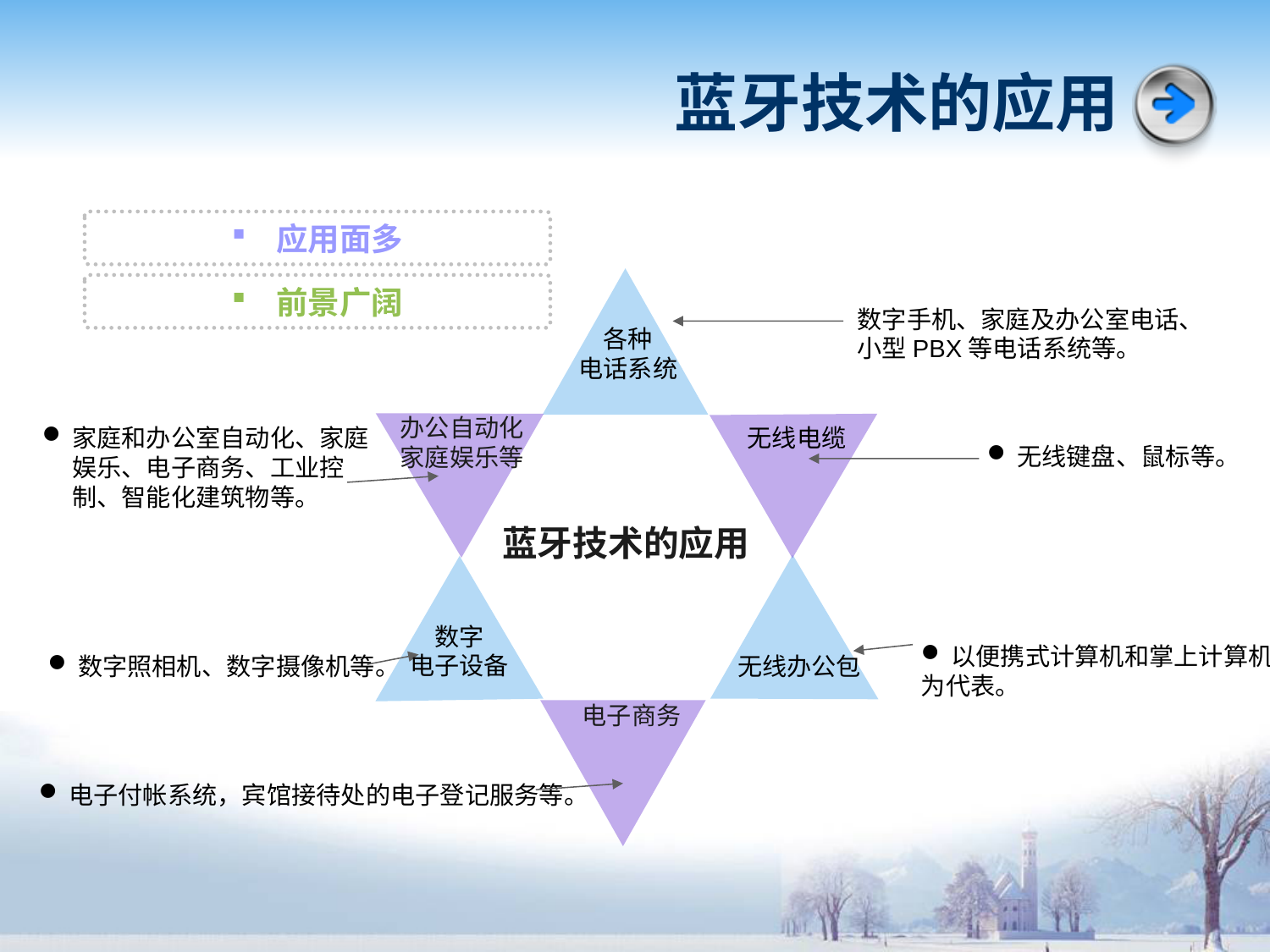

# 蓝牙技术的应用
 应用面多

 前景广阔
数字手机、家庭及办公室电话、
小型PBX等电话系统等。
各种
电话系统

办公自动化
家庭娱乐等
家庭和办公室自动化、家庭娱乐、电子商务、工业控制、智能化建筑物等。
无线电缆

无线键盘、鼠标等。

蓝牙技术的应用
数字
电子设备
以便携式计算机和掌上计算机
为代表。
数字照相机、数字摄像机等。
无线办公包

电子商务
电子付帐系统，宾馆接待处的电子登记服务等。